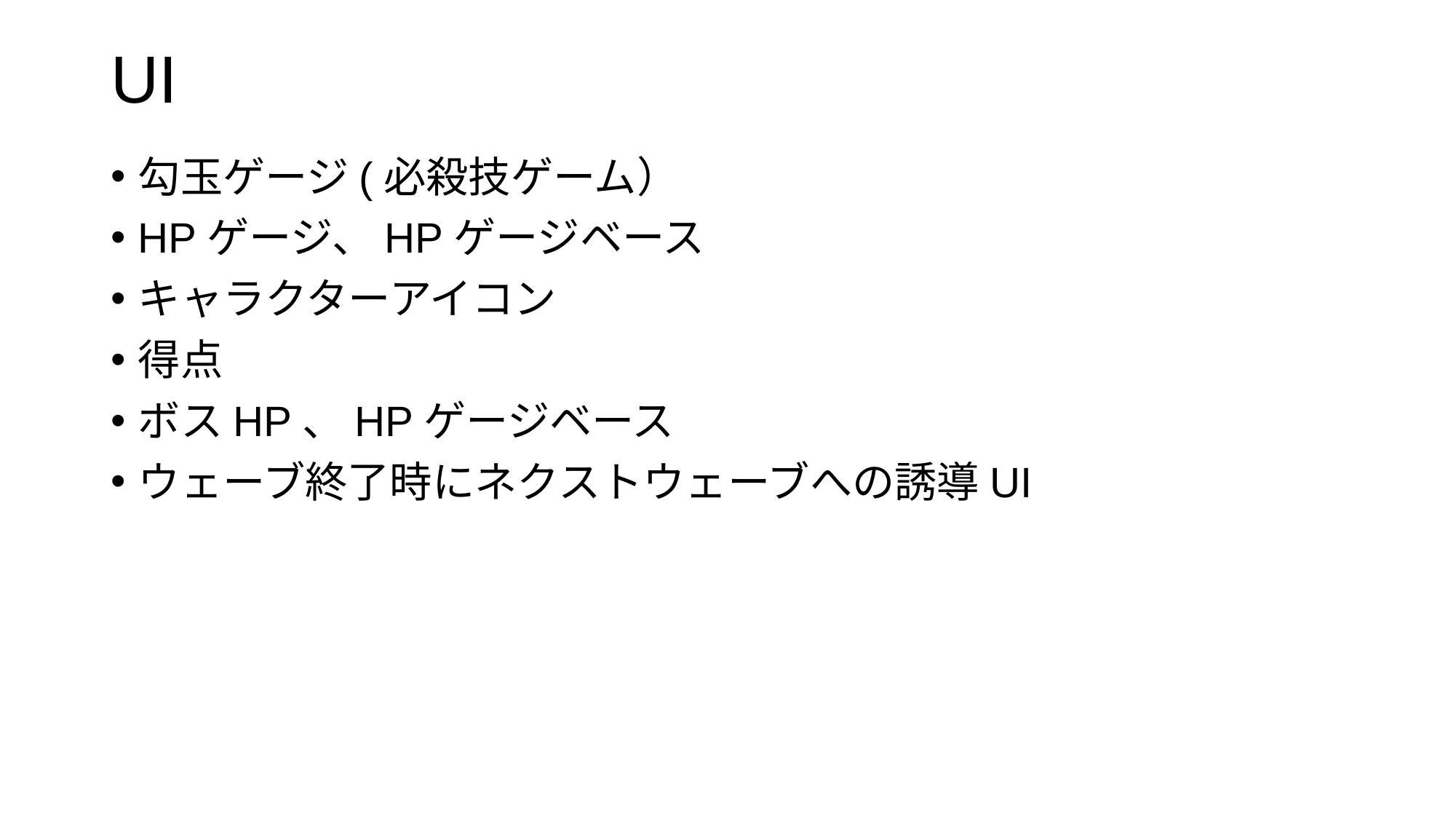

# UI
勾玉ゲージ(必殺技ゲーム）
HPゲージ、HPゲージベース
キャラクターアイコン
得点
ボスHP、HPゲージベース
ウェーブ終了時にネクストウェーブへの誘導UI